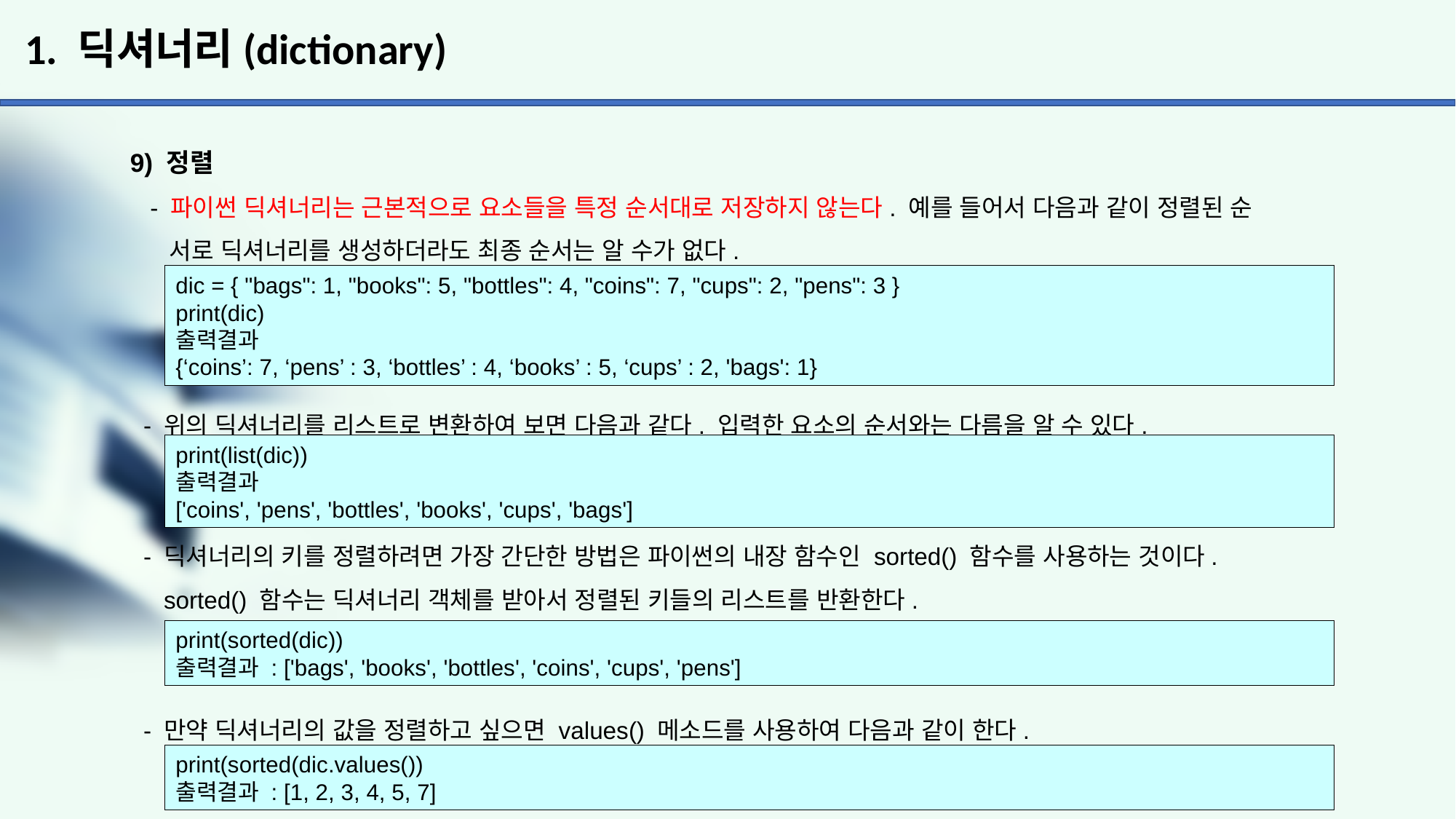

# 1. 딕셔너리(dictionary)
9) 정렬
   - 파이썬 딕셔너리는 근본적으로 요소들을 특정 순서대로 저장하지 않는다. 예를 들어서 다음과 같이 정렬된 순
     서로 딕셔너리를 생성하더라도 최종 순서는 알 수가 없다.

  - 위의 딕셔너리를 리스트로 변환하여 보면 다음과 같다. 입력한 요소의 순서와는 다름을 알 수 있다.

  - 딕셔너리의 키를 정렬하려면 가장 간단한 방법은 파이썬의 내장 함수인 sorted() 함수를 사용하는 것이다.
     sorted() 함수는 딕셔너리 객체를 받아서 정렬된 키들의 리스트를 반환한다.

  - 만약 딕셔너리의 값을 정렬하고 싶으면 values() 메소드를 사용하여 다음과 같이 한다.

dic = { "bags": 1, "books": 5, "bottles": 4, "coins": 7, "cups": 2, "pens": 3 }
print(dic)
출력결과
{‘coins’: 7, ‘pens’ : 3, ‘bottles’ : 4, ‘books’ : 5, ‘cups’ : 2, 'bags': 1}
print(list(dic))
출력결과
['coins', 'pens', 'bottles', 'books', 'cups', 'bags']
print(sorted(dic))
출력결과 : ['bags', 'books', 'bottles', 'coins', 'cups', 'pens']
print(sorted(dic.values())
출력결과 : [1, 2, 3, 4, 5, 7]